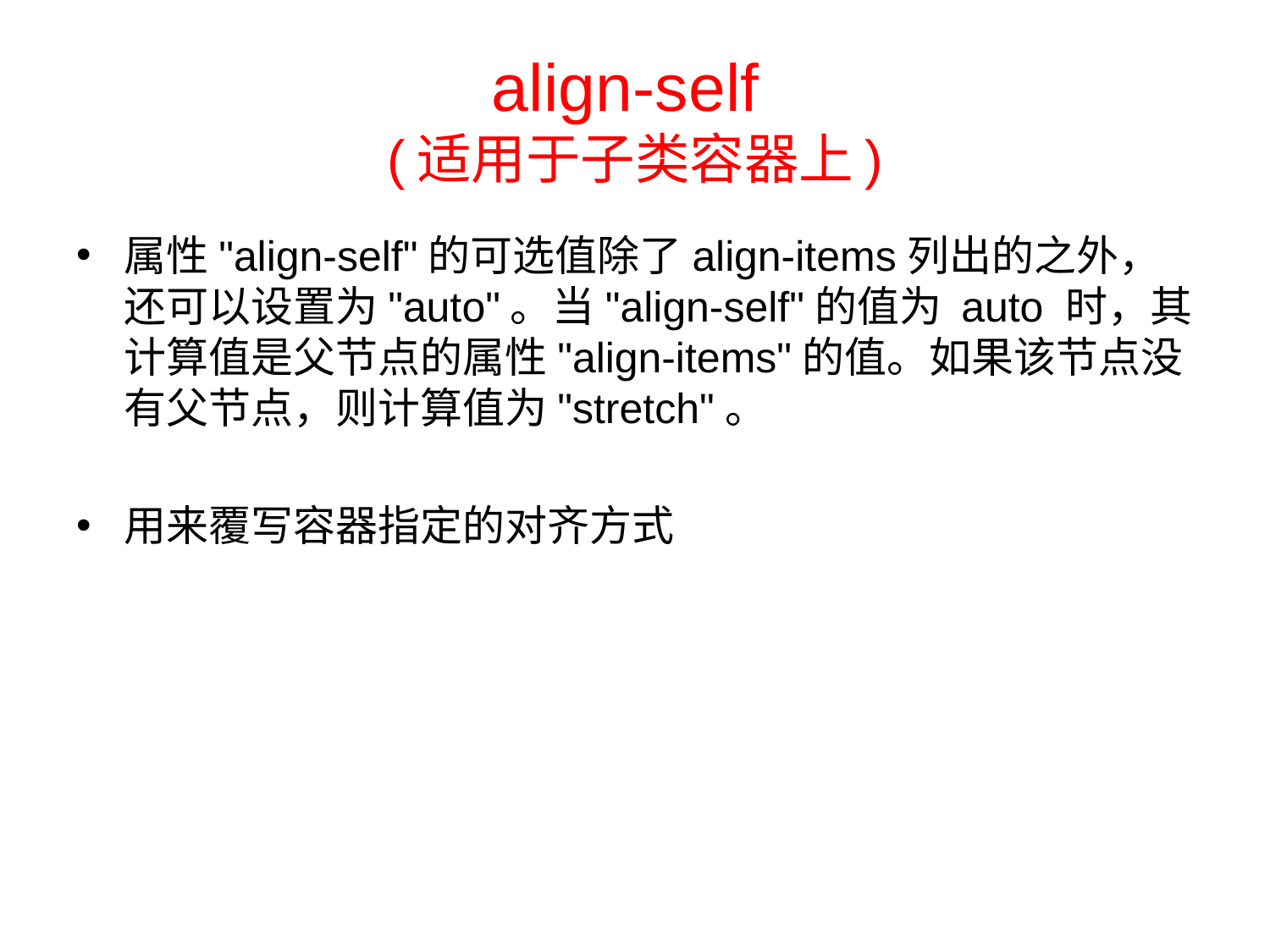

# align-self (适用于子类容器上)
属性"align-self"的可选值除了align-items列出的之外，还可以设置为"auto"。当"align-self"的值为 auto 时，其计算值是父节点的属性"align-items"的值。如果该节点没有父节点，则计算值为"stretch"。

用来覆写容器指定的对齐方式